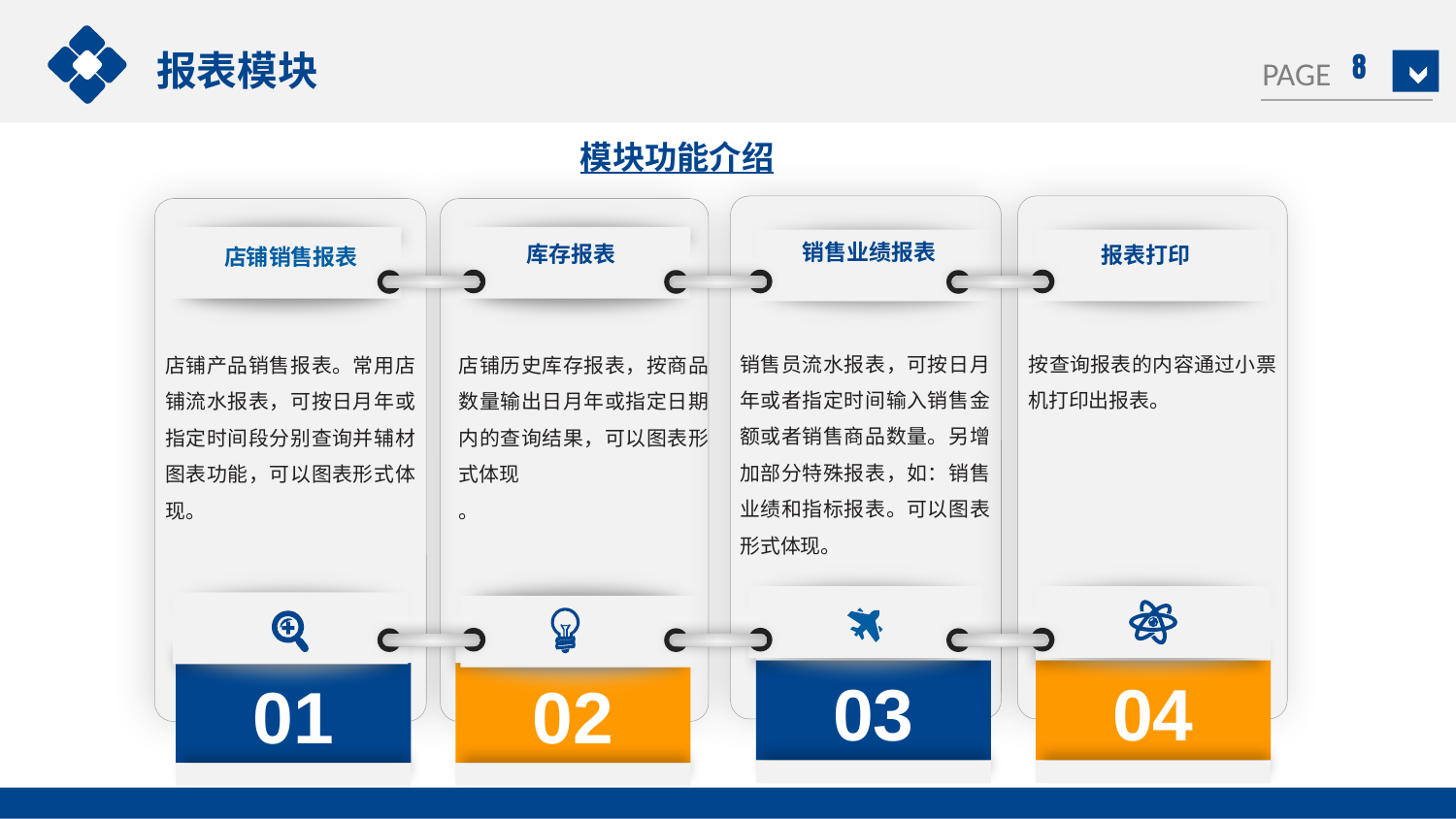

报表模块
8
模块功能介绍

销售业绩报表
库存报表
报表打印
店铺销售报表

销售员流水报表，可按日月年或者指定时间输入销售金额或者销售商品数量。另增加部分特殊报表，如：销售业绩和指标报表。可以图表形式体现。

按查询报表的内容通过小票机打印出报表。
店铺产品销售报表。常用店铺流水报表，可按日月年或指定时间段分别查询并辅材图表功能，可以图表形式体现。
店铺历史库存报表，按商品数量输出日月年或指定日期内的查询结果，可以图表形式体现
。

03
04

01
02